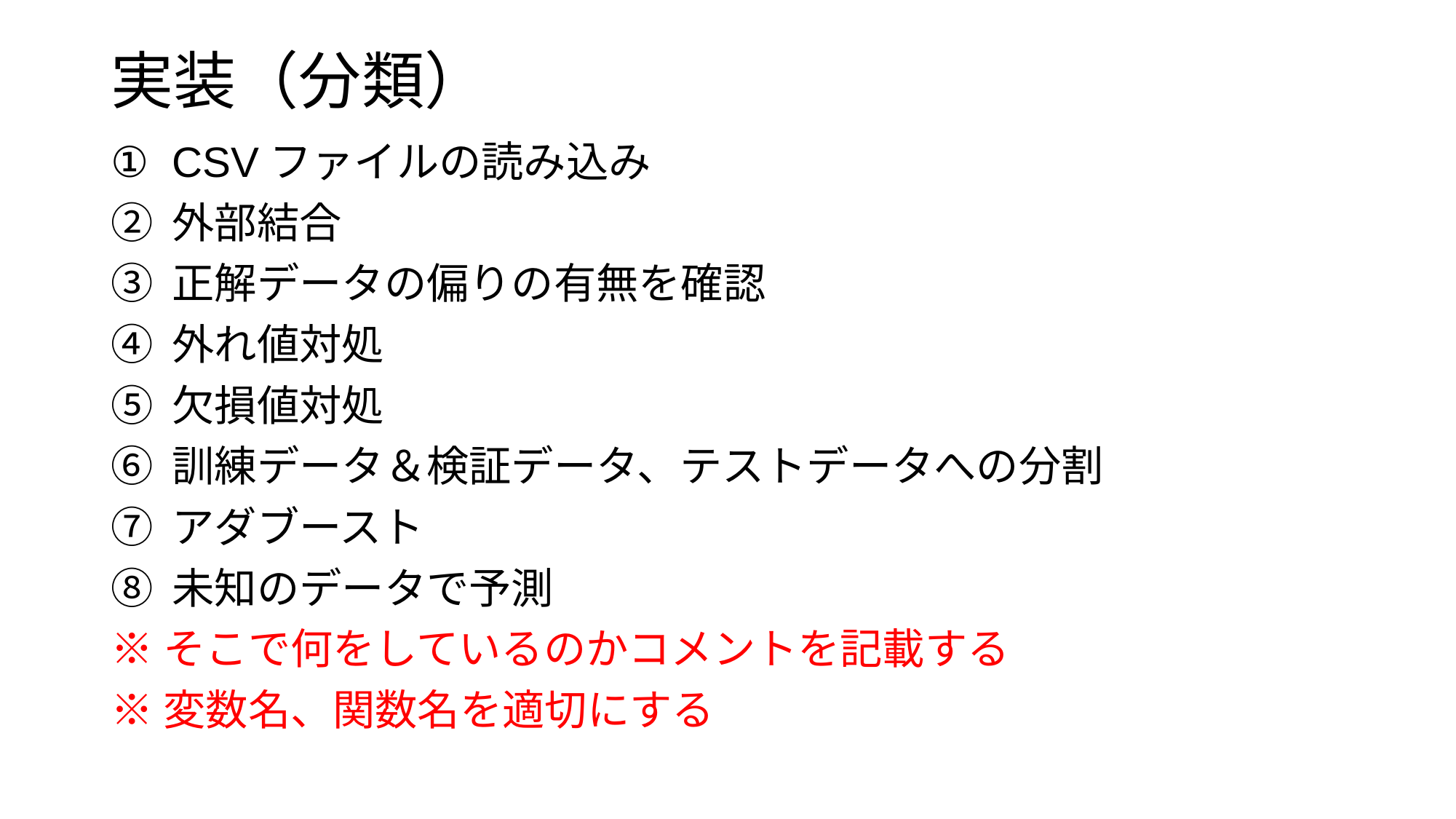

実装（分類）
CSVファイルの読み込み
外部結合
正解データの偏りの有無を確認
外れ値対処
欠損値対処
訓練データ＆検証データ、テストデータへの分割
アダブースト
未知のデータで予測
※そこで何をしているのかコメントを記載する
※変数名、関数名を適切にする